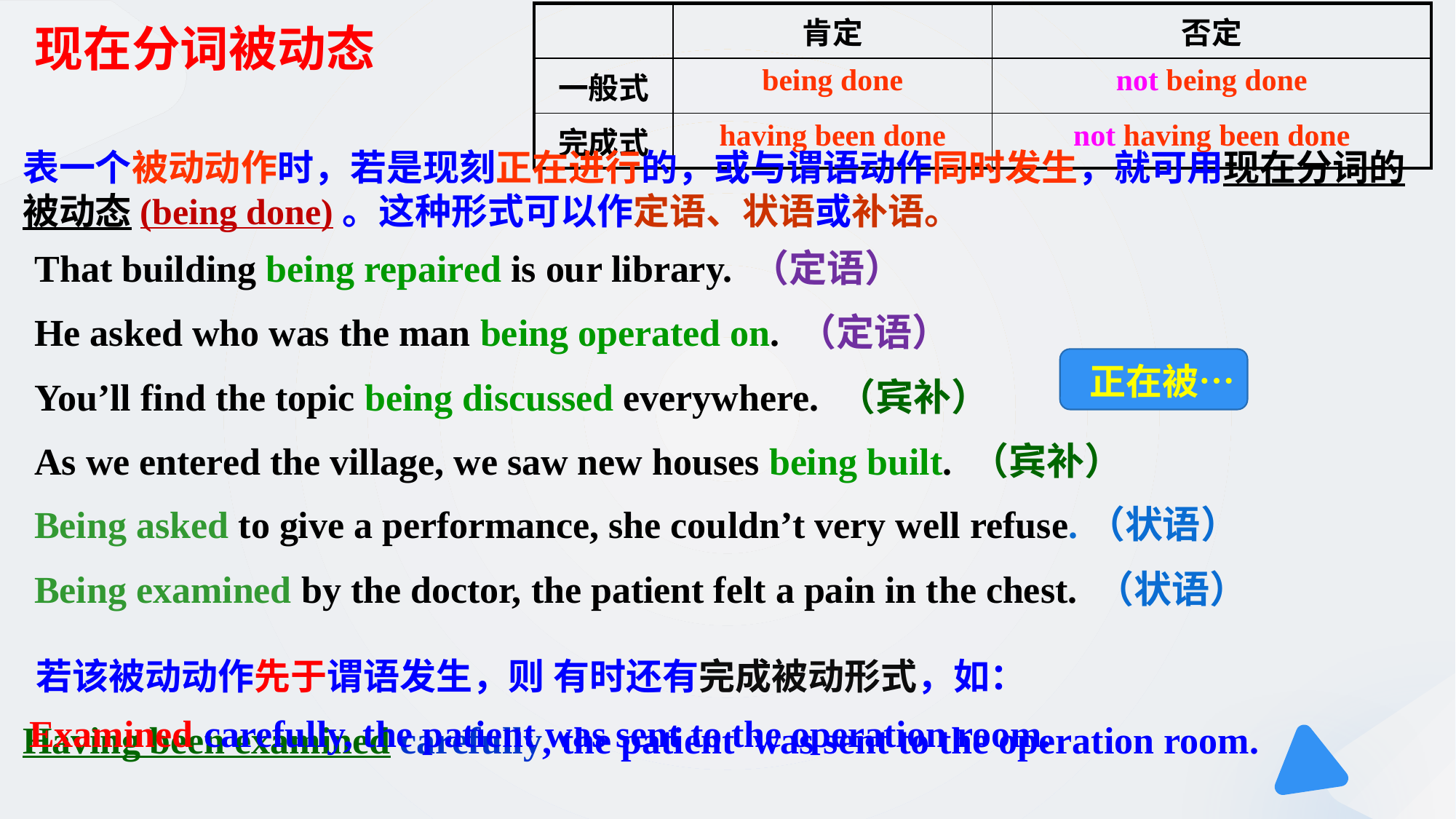

# 现在分词被动态
|  | 肯定 | 否定 |
| --- | --- | --- |
| 一般式 | being done | not being done |
| 完成式 | having been done | not having been done |
表一个被动动作时，若是现刻正在进行的，或与谓语动作同时发生，就可用现在分词的被动态(being done)。这种形式可以作定语、状语或补语。
That building being repaired is our library. （定语）
He asked who was the man being operated on. （定语）
You’ll find the topic being discussed everywhere. （宾补）
As we entered the village, we saw new houses being built. （宾补）

正在被…
Being asked to give a performance, she couldn’t very well refuse.（状语）
Being examined by the doctor, the patient felt a pain in the chest. （状语）
  若该被动动作先于谓语发生，则 有时还有完成被动形式，如：
Examined carefully, the patient was sent to the operation room.
Having been examined carefully, the patient  was sent to the operation room.